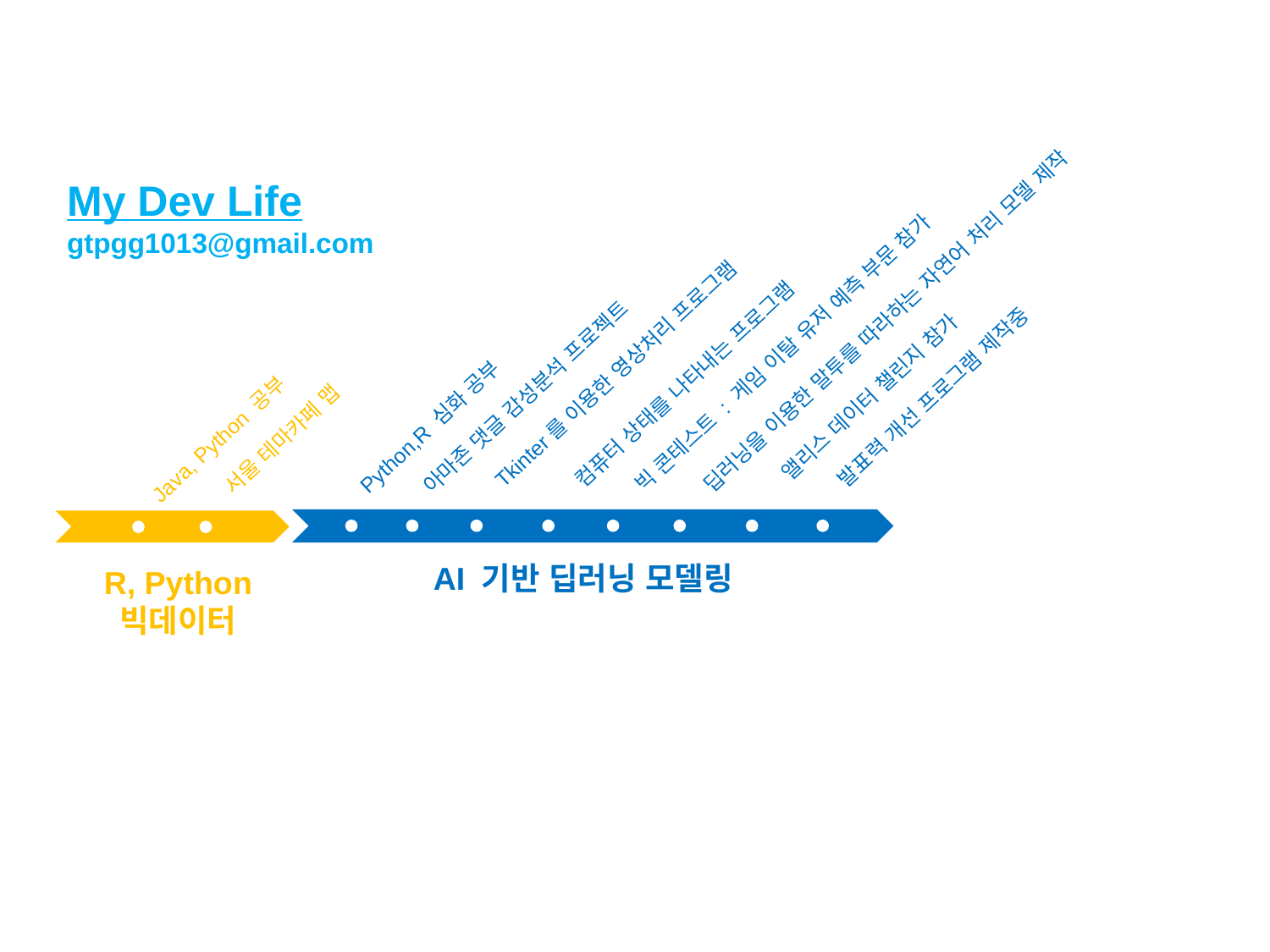

My Dev Life
gtpgg1013@gmail.com
딥러닝을 이용한 말투를 따라하는 자연어 처리 모델 제작
빅 콘테스트 : 게임 이탈 유저 예측 부문 참가

Tkinter를 이용한 영상처리 프로그램
컴퓨터 상태를 나타내는 프로그램
아마존 댓글 감성분석 프로젝트
앨리스 데이터 챌린지 참가
발표력 개선 프로그램 제작중
Python,R 심화 공부
Java, Python 공부
서울 테마카페 맵

AI 기반 딥러닝 모델링
R, Python 빅데이터